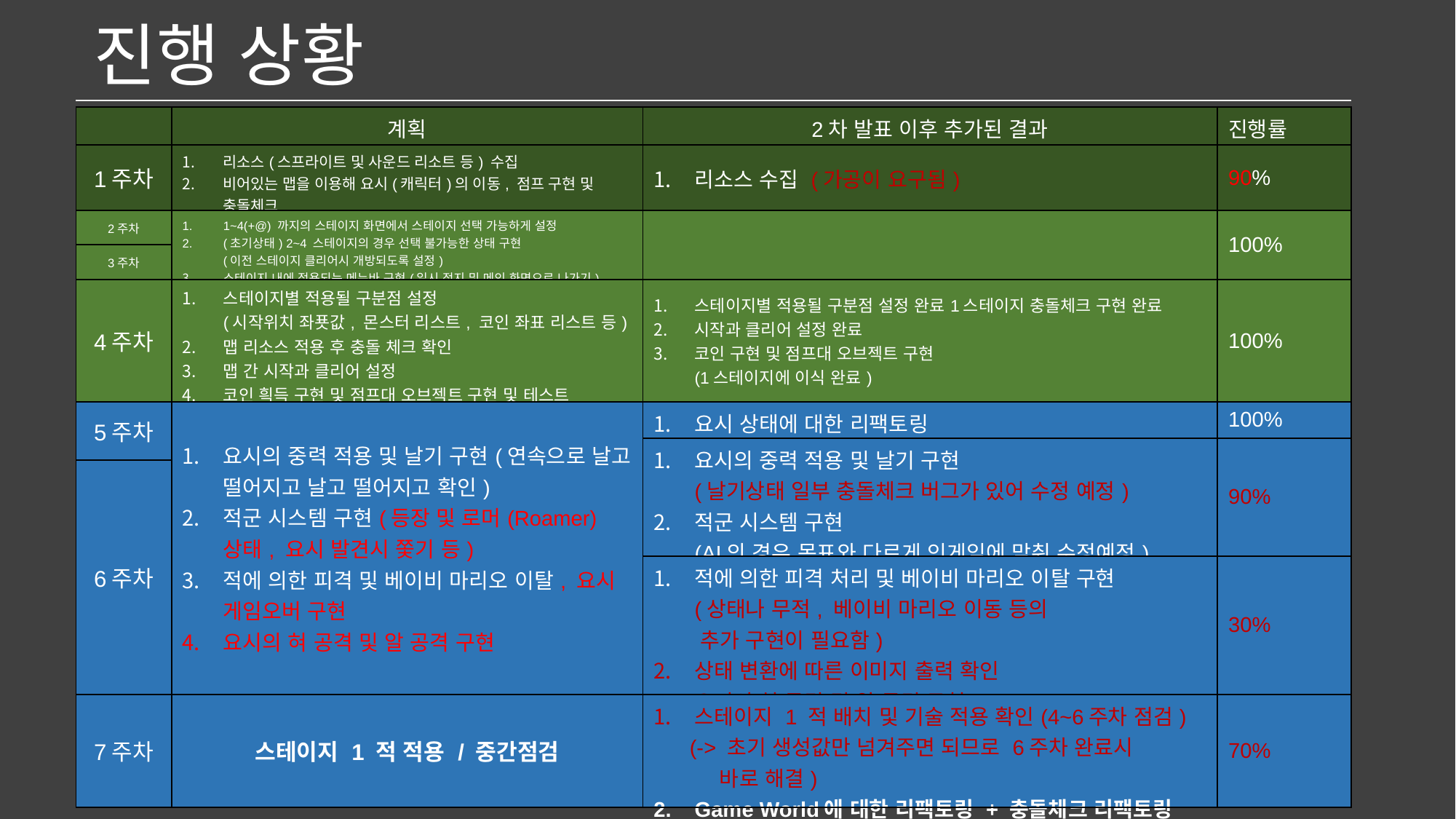

*
진행 상황
|  | 계획 | 2차 발표 이후 추가된 결과 | 진행률 |
| --- | --- | --- | --- |
| 1주차 | 리소스(스프라이트 및 사운드 리소트 등) 수집 비어있는 맵을 이용해 요시(캐릭터)의 이동, 점프 구현 및 충돌체크 | 리소스 수집 (가공이 요구됨) | 90% |
| 2주차 | 1~4(+@) 까지의 스테이지 화면에서 스테이지 선택 가능하게 설정 (초기상태) 2~4 스테이지의 경우 선택 불가능한 상태 구현 (이전 스테이지 클리어시 개방되도록 설정) 스테이지 내에 적용되는 메뉴바 구현(일시 정지 및 메인 화면으로 나가기) |  | 100% |
| 3주차 |  |  |  |
| 4주차 | 스테이지별 적용될 구분점 설정 (시작위치 좌푯값, 몬스터 리스트, 코인 좌표 리스트 등) 맵 리소스 적용 후 충돌 체크 확인 맵 간 시작과 클리어 설정 코인 흭득 구현 및 점프대 오브젝트 구현 및 테스트 | 스테이지별 적용될 구분점 설정 완료1스테이지 충돌체크 구현 완료 시작과 클리어 설정 완료 코인 구현 및 점프대 오브젝트 구현 (1스테이지에 이식 완료) | 100% |
| 5주차 | 요시의 중력 적용 및 날기 구현(연속으로 날고 떨어지고 날고 떨어지고 확인) 적군 시스템 구현(등장 및 로머(Roamer)상태, 요시 발견시 쫓기 등) 적에 의한 피격 및 베이비 마리오 이탈, 요시 게임오버 구현 요시의 혀 공격 및 알 공격 구현 | 요시 상태에 대한 리팩토링 | 100% |
| 5주차 | 요시의 중력 적용 및 날기 구현(연속으로 날고 떨어지고 날고 떨어지고 확인) 적군 시스템 구현(등장 및 로머(Roamer)상태, 요시 발견시 쫓기 등) 적에 의한 피격 및 베이비 마리오 이탈, 요시 게임오버 구현 요시의 혀 공격 및 알 공격 구현 | 요시의 중력 적용 및 날기 구현 (날기상태 일부 충돌체크 버그가 있어 수정 예정) 적군 시스템 구현 (AI의 경우 목표와 다르게 인게임에 맞춰 수정예정) | 90% |
| 6주차 |  |  |  |
| 6주차 | 적군 시스템 구현(등장 및 로머(Roamer)상태, 요시 발견시 쫓기 등) 적에 의한 피격 및 베이비 마리오 이탈, 요시 게임오버 구현 요시의 혀 공격 및 알 공격 구현 | 적에 의한 피격 처리 및 베이비 마리오 이탈 구현 (상태나 무적, 베이비 마리오 이동 등의 추가 구현이 필요함) 상태 변환에 따른 이미지 출력 확인 요시의 혀 공격 및 알 공격 구현 | 30% |
| 7주차 | 스테이지 1 적 적용 / 중간점검 | 스테이지 1 적 배치 및 기술 적용 확인(4~6주차 점검) (-> 초기 생성값만 넘겨주면 되므로 6주차 완료시 바로 해결) Game World에 대한 리팩토링 + 충돌체크 리팩토링 | 70% |